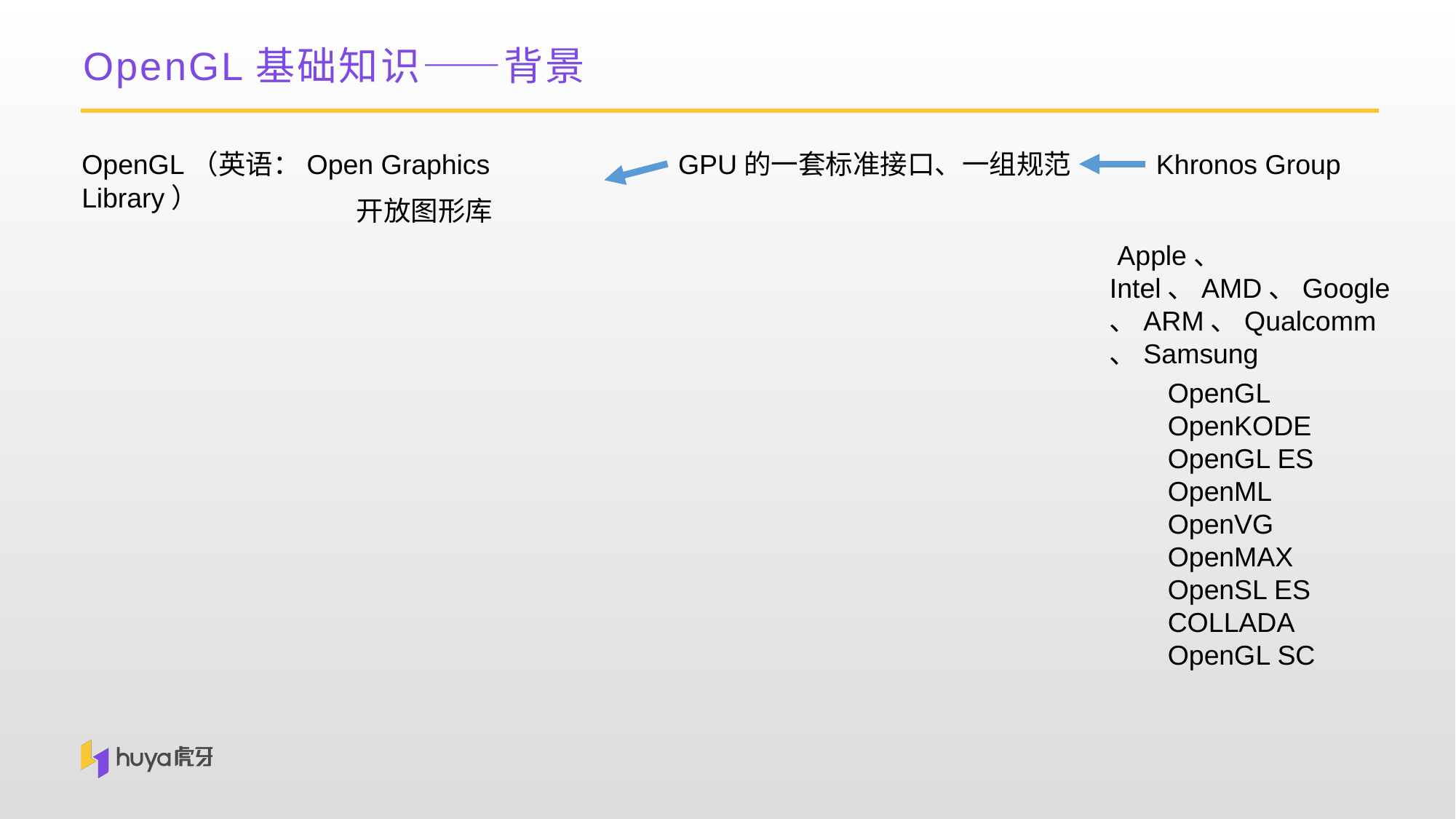

OpenGL基础知识——背景
OpenGL（英语：Open Graphics Library）
GPU的一套标准接口、一组规范
Khronos Group
开放图形库
 Apple、 Intel、AMD、Google、ARM、Qualcomm、Samsung
OpenGL
OpenKODE
OpenGL ES
OpenML
OpenVG
OpenMAX
OpenSL ES
COLLADA
OpenGL SC